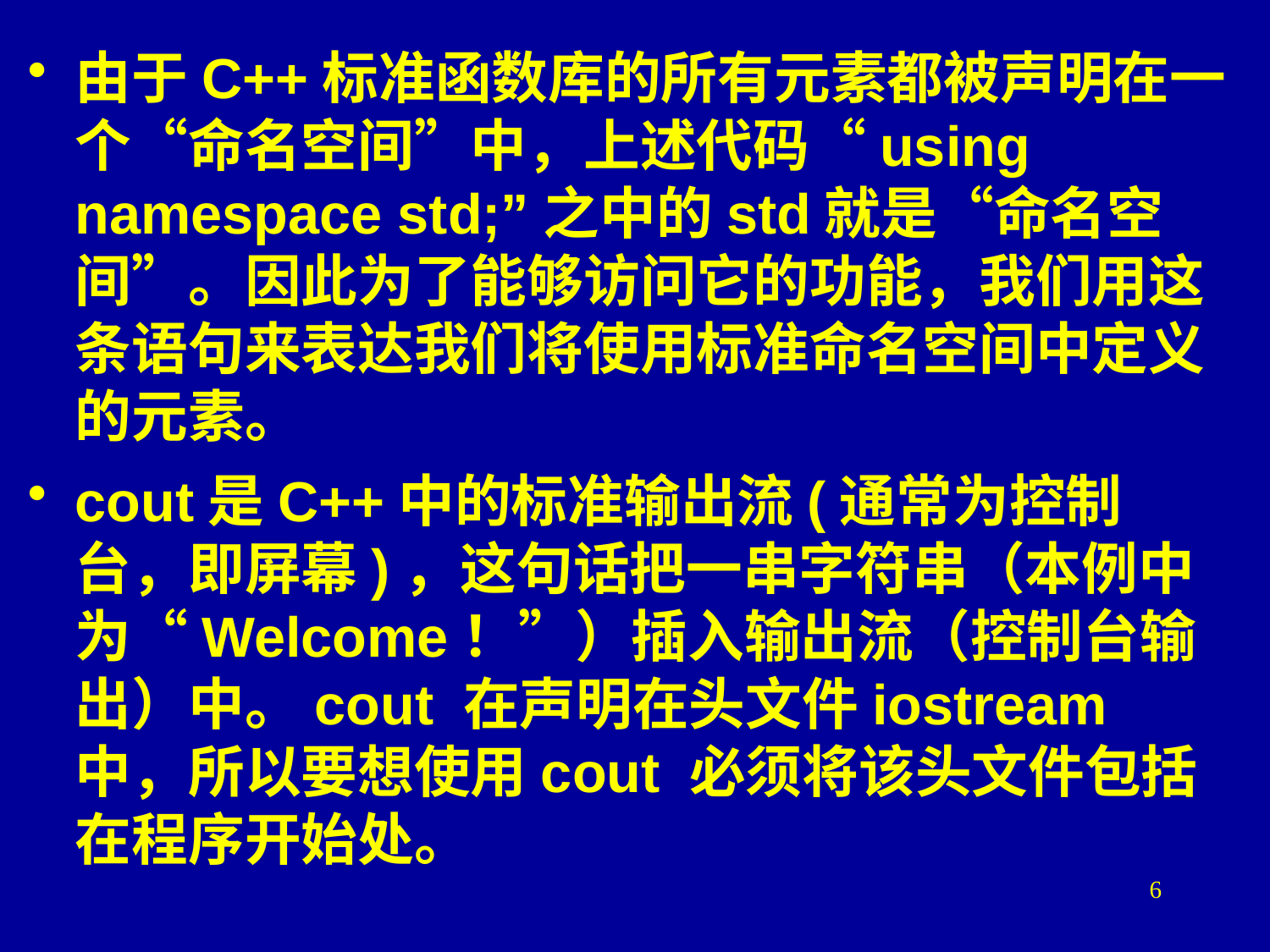

由于C++标准函数库的所有元素都被声明在一个“命名空间”中，上述代码“using namespace std;”之中的std就是“命名空间”。因此为了能够访问它的功能，我们用这条语句来表达我们将使用标准命名空间中定义的元素。
cout是C++中的标准输出流(通常为控制台，即屏幕)，这句话把一串字符串（本例中为“Welcome！”）插入输出流（控制台输出）中。cout 在声明在头文件iostream中，所以要想使用cout 必须将该头文件包括在程序开始处。
6